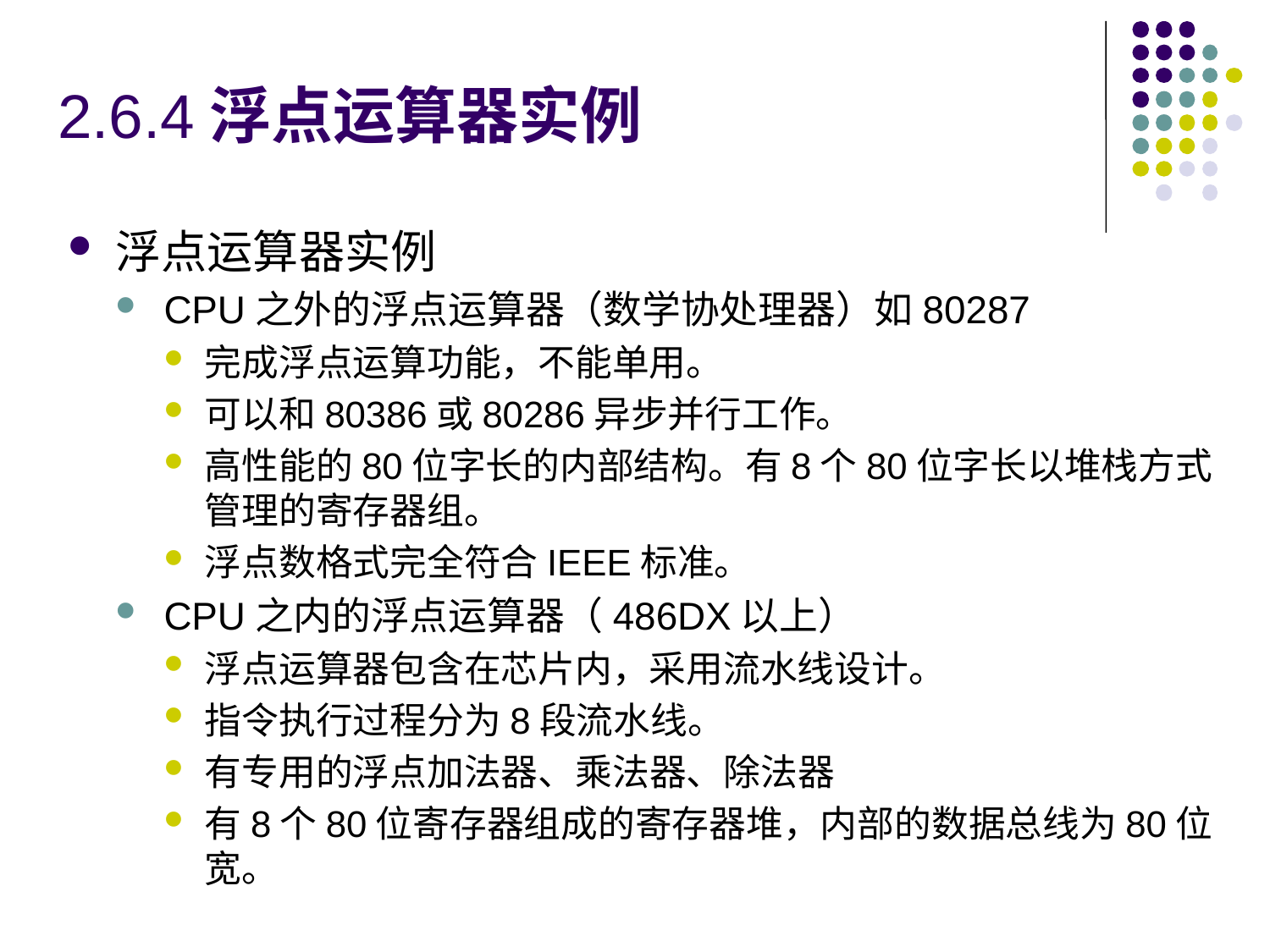

# 2.6.4浮点运算器实例
浮点运算器实例
CPU之外的浮点运算器（数学协处理器）如80287
完成浮点运算功能，不能单用。
可以和80386或80286异步并行工作。
高性能的80位字长的内部结构。有8个80位字长以堆栈方式管理的寄存器组。
浮点数格式完全符合IEEE标准。
CPU之内的浮点运算器（486DX以上）
浮点运算器包含在芯片内，采用流水线设计。
指令执行过程分为8段流水线。
有专用的浮点加法器、乘法器、除法器
有8个80位寄存器组成的寄存器堆，内部的数据总线为80位宽。

211